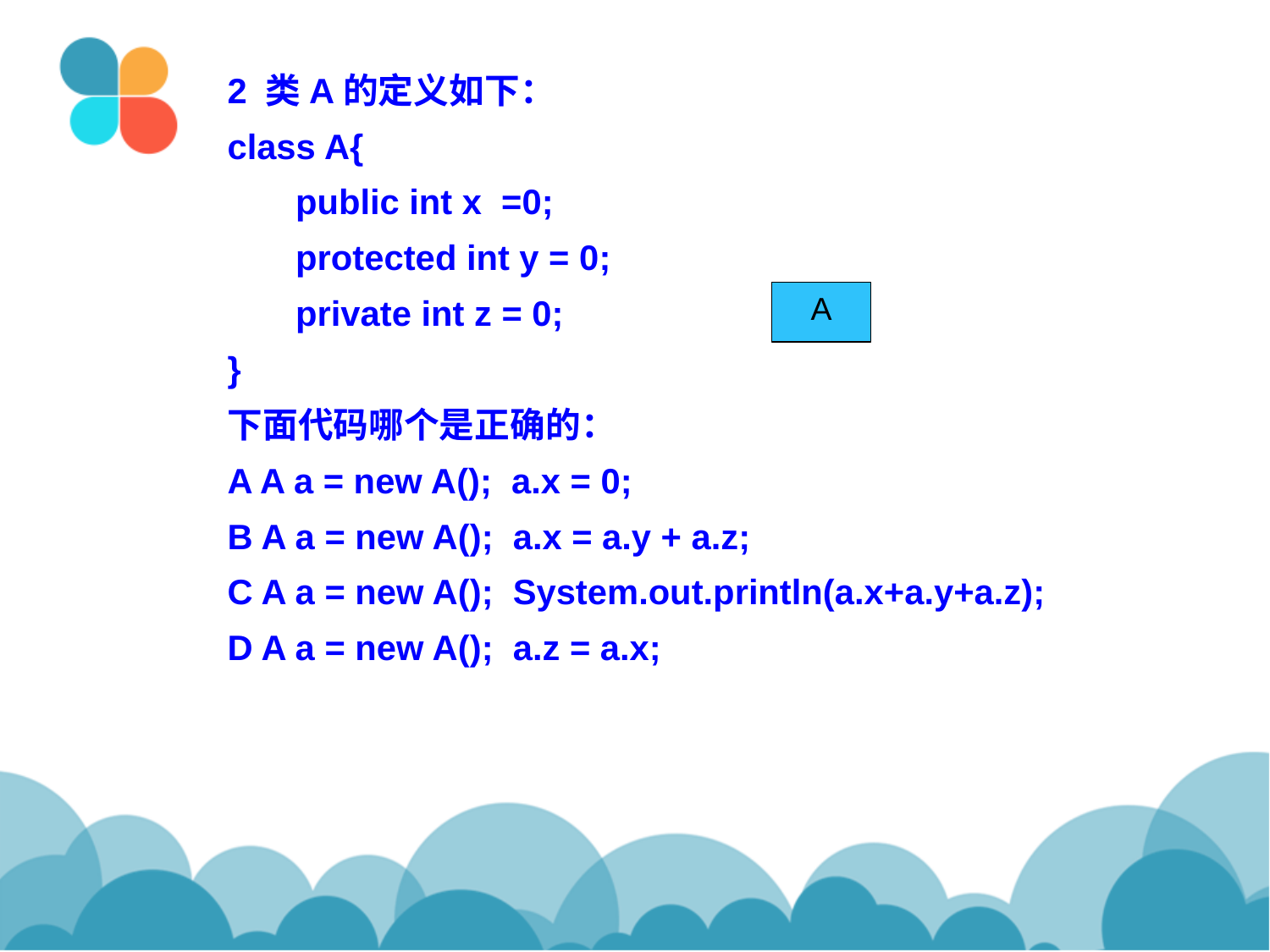

2 类A的定义如下：
class A{
       public int x  =0;
       protected int y = 0;
       private int z = 0;
}
下面代码哪个是正确的：
A A a = new A();  a.x = 0;
B A a = new A();  a.x = a.y + a.z;
C A a = new A();  System.out.println(a.x+a.y+a.z);
D A a = new A();  a.z = a.x;
A